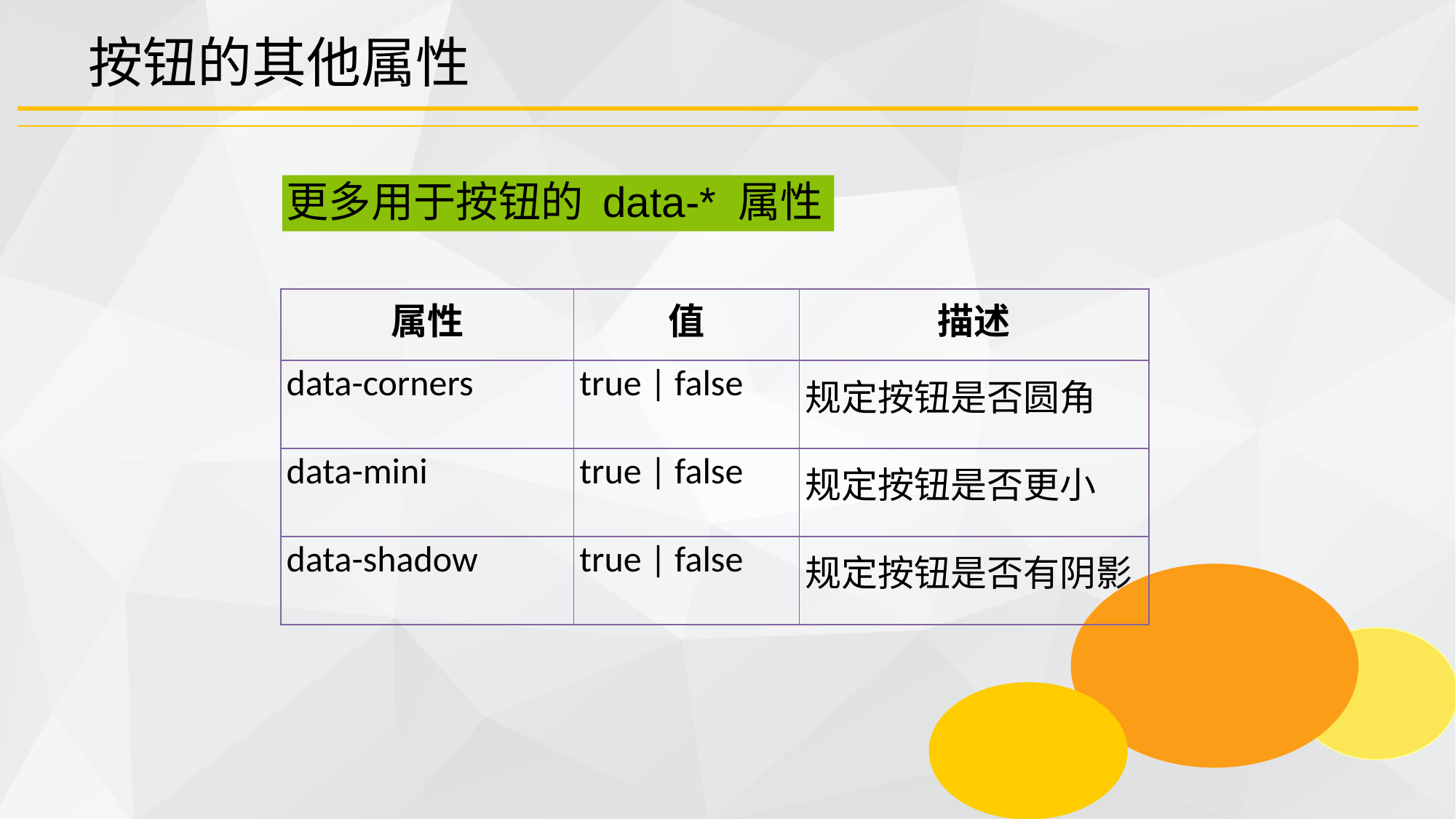

# 按钮的其他属性
更多用于按钮的 data-* 属性
| 属性 | 值 | 描述 |
| --- | --- | --- |
| data-corners | true | false | 规定按钮是否圆角 |
| data-mini | true | false | 规定按钮是否更小 |
| data-shadow | true | false | 规定按钮是否有阴影 |